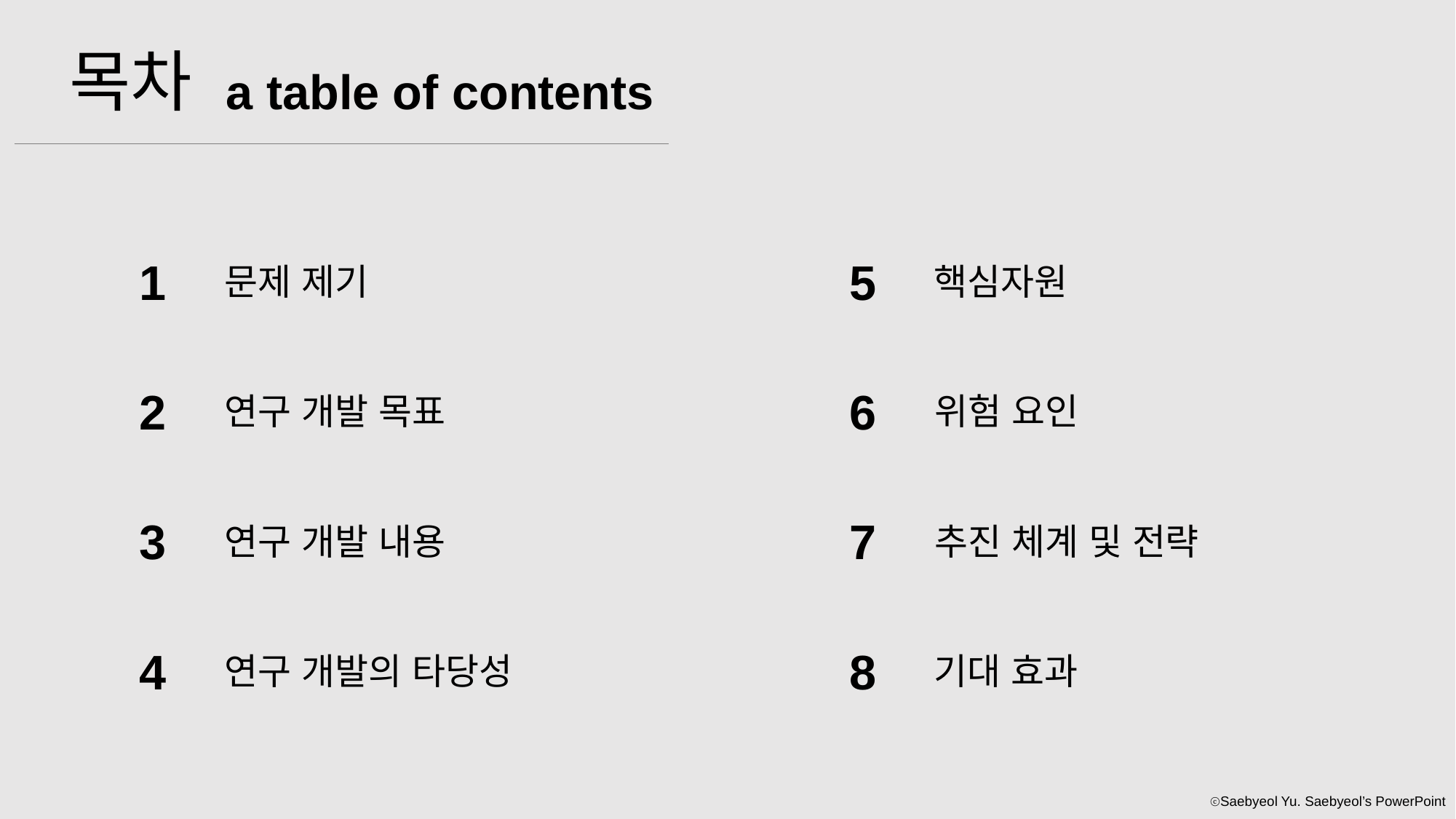

목차
a table of contents
1
문제 제기
5
핵심자원
6
위험 요인
2
연구 개발 목표
7
추진 체계 및 전략
3
연구 개발 내용
4
연구 개발의 타당성
8
기대 효과